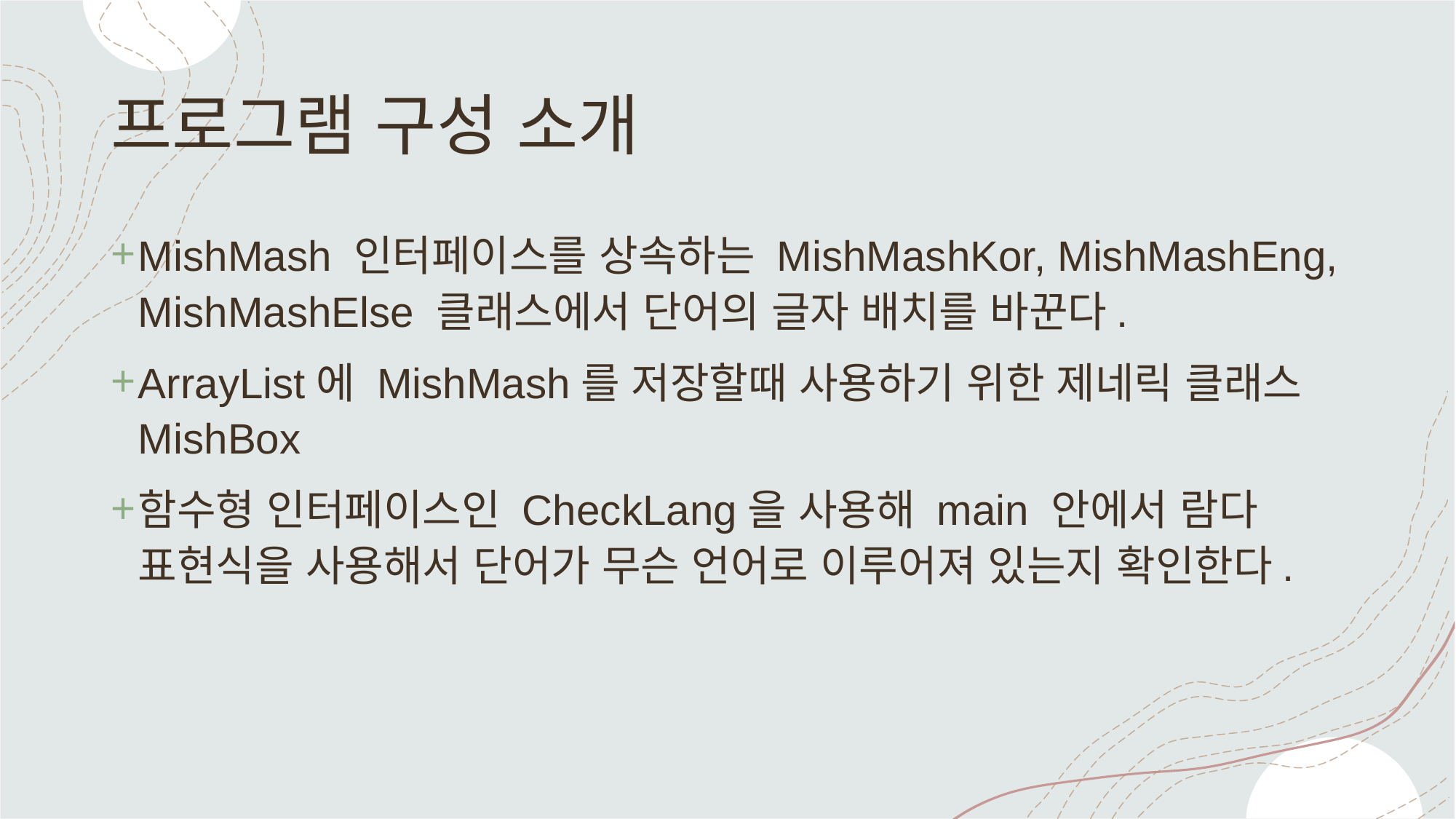

# 프로그램 구성 소개
MishMash 인터페이스를 상속하는 MishMashKor, MishMashEng, MishMashElse 클래스에서 단어의 글자 배치를 바꾼다.
ArrayList에 MishMash를 저장할때 사용하기 위한 제네릭 클래스 MishBox
함수형 인터페이스인 CheckLang을 사용해 main 안에서 람다 표현식을 사용해서 단어가 무슨 언어로 이루어져 있는지 확인한다.